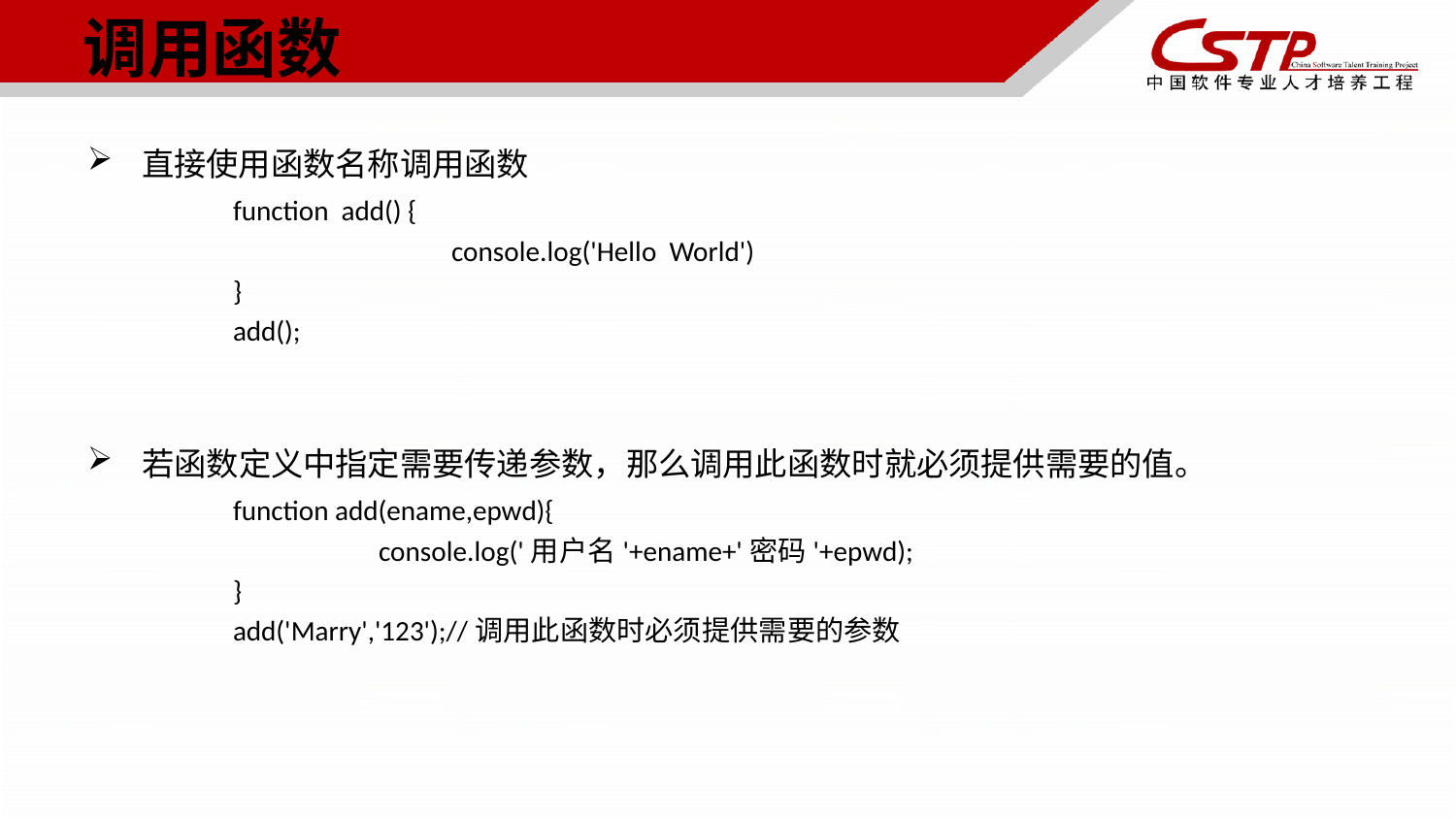

# 调用函数
直接使用函数名称调用函数
	function  add() {
		console.log('Hello  World')
	}
	add();

若函数定义中指定需要传递参数，那么调用此函数时就必须提供需要的值。
	function add(ename,epwd){
		console.log('用户名'+ename+'密码'+epwd);
	}
	add('Marry','123');//调用此函数时必须提供需要的参数